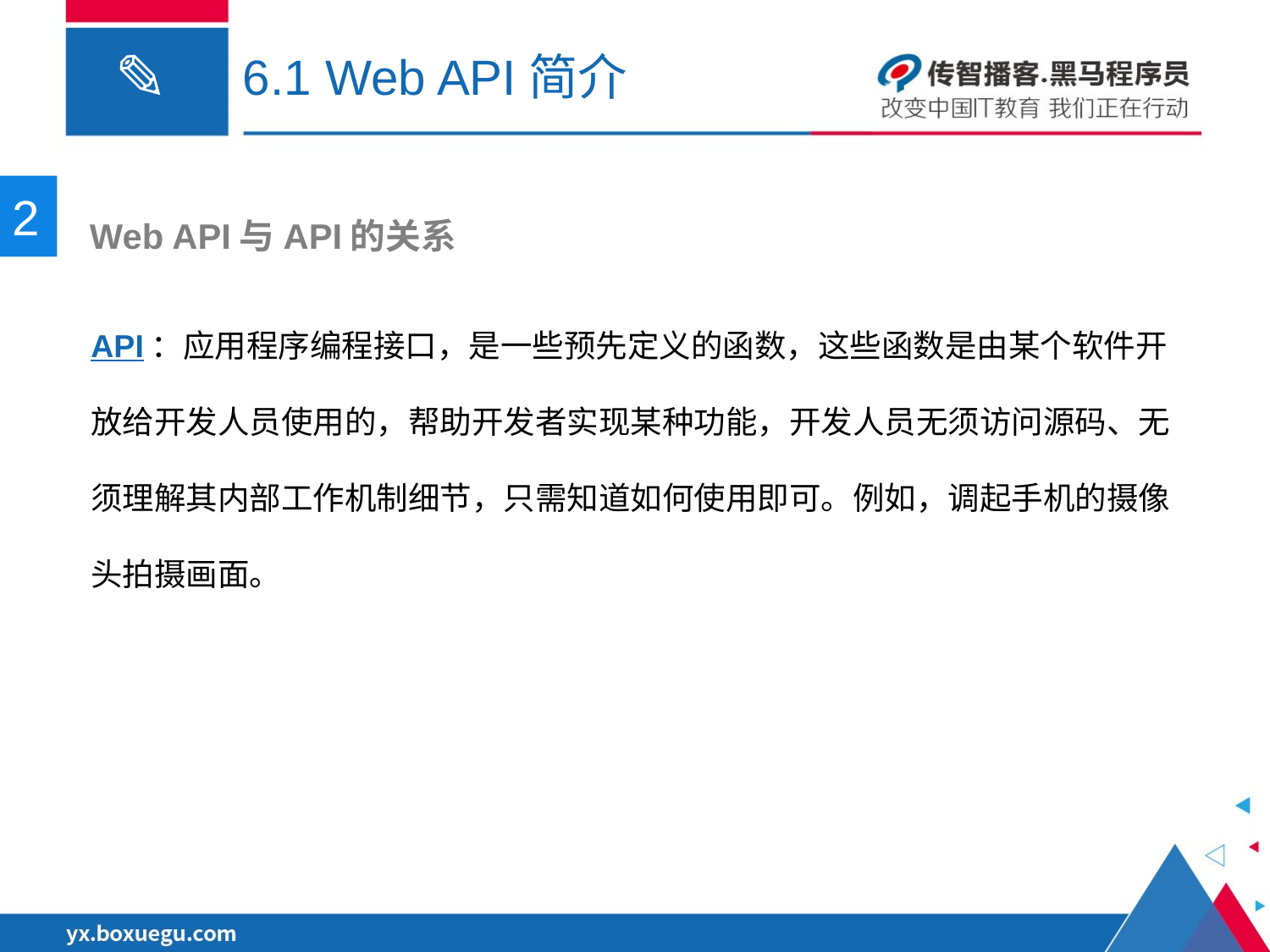

# 6.1 Web API简介

2
  Web API与API的关系
API：应用程序编程接口，是一些预先定义的函数，这些函数是由某个软件开放给开发人员使用的，帮助开发者实现某种功能，开发人员无须访问源码、无须理解其内部工作机制细节，只需知道如何使用即可。例如，调起手机的摄像头拍摄画面。